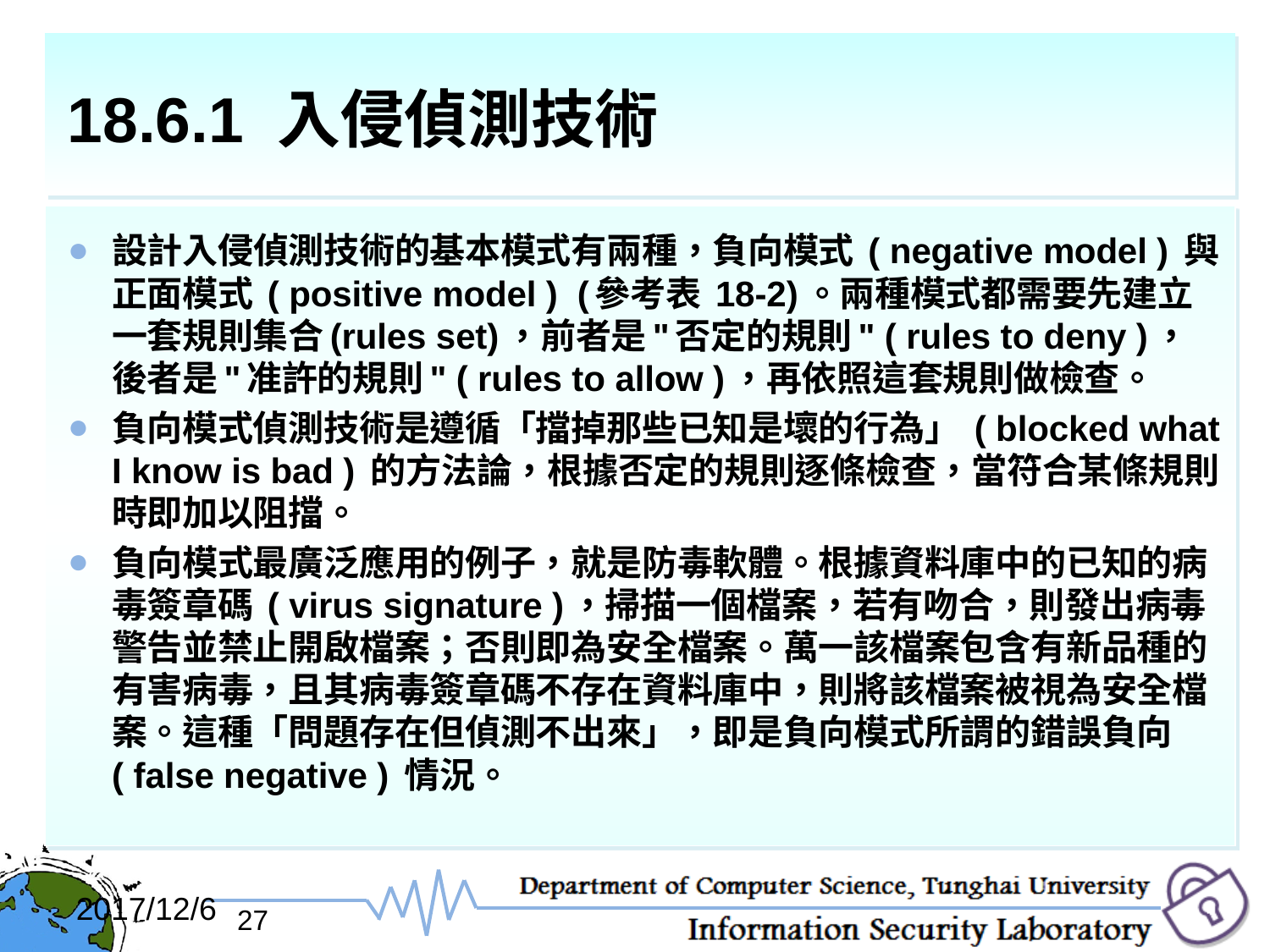

# 18.6.1 入侵偵測技術
設計入侵偵測技術的基本模式有兩種，負向模式 ( negative model ) 與正面模式 ( positive model )  (參考表 18-2)。兩種模式都需要先建立一套規則集合(rules set)，前者是"否定的規則" ( rules to deny )，後者是"准許的規則" ( rules to allow )，再依照這套規則做檢查。
負向模式偵測技術是遵循「擋掉那些已知是壞的行為」 ( blocked what I know is bad ) 的方法論，根據否定的規則逐條檢查，當符合某條規則時即加以阻擋。
負向模式最廣泛應用的例子，就是防毒軟體。根據資料庫中的已知的病毒簽章碼 ( virus signature )，掃描一個檔案，若有吻合，則發出病毒警告並禁止開啟檔案；否則即為安全檔案。萬一該檔案包含有新品種的有害病毒，且其病毒簽章碼不存在資料庫中，則將該檔案被視為安全檔案。這種「問題存在但偵測不出來」，即是負向模式所謂的錯誤負向 ( false negative ) 情況。
2017/12/6
27